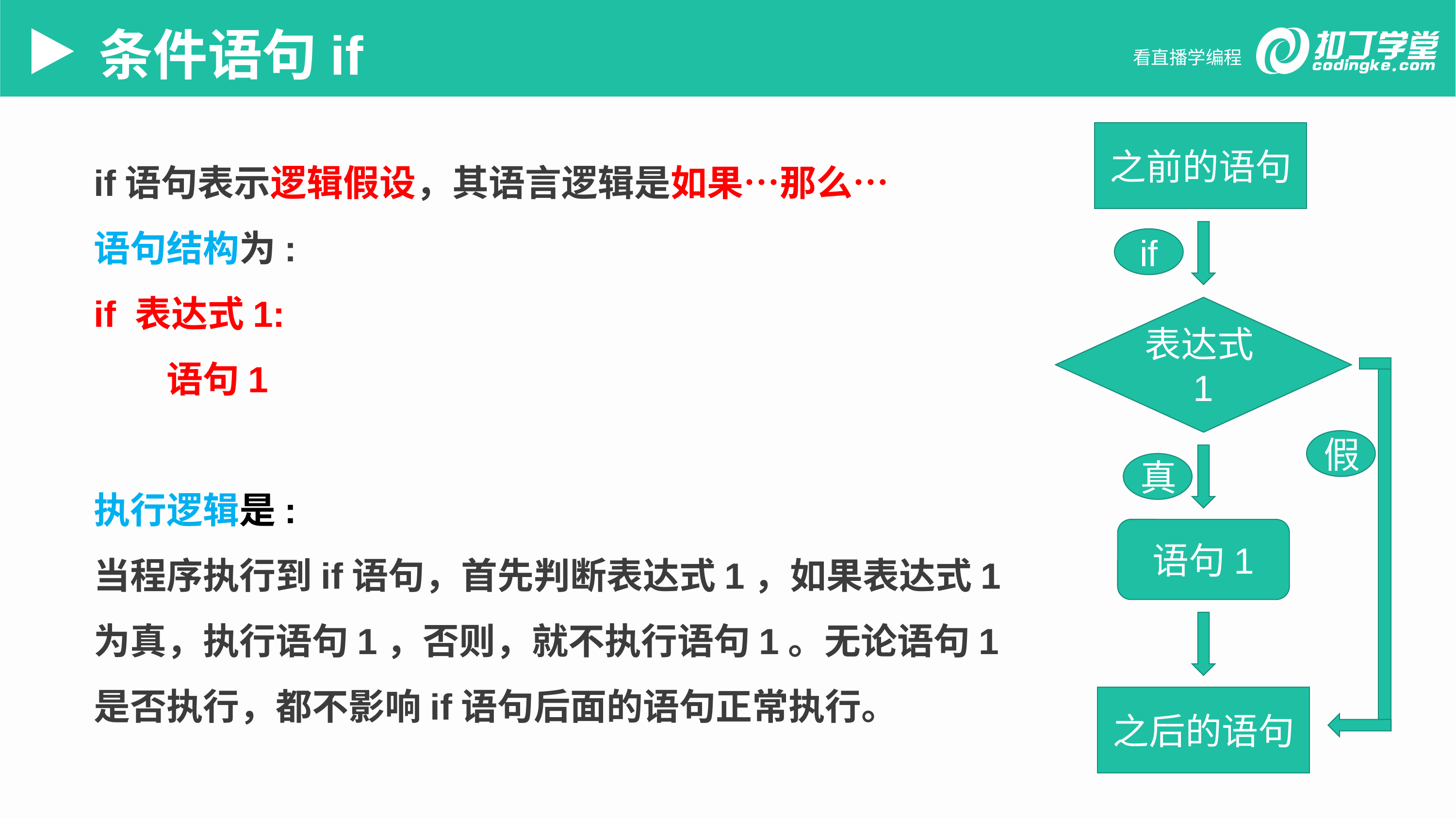

条件语句if
之前的语句
if语句表示逻辑假设，其语言逻辑是如果…那么…
语句结构为:
if 表达式1:
	语句1

执行逻辑是:
当程序执行到if语句，首先判断表达式1，如果表达式1
为真，执行语句1，否则，就不执行语句1。无论语句1
是否执行，都不影响if语句后面的语句正常执行。

if
表达式1

假

真
语句1

之后的语句